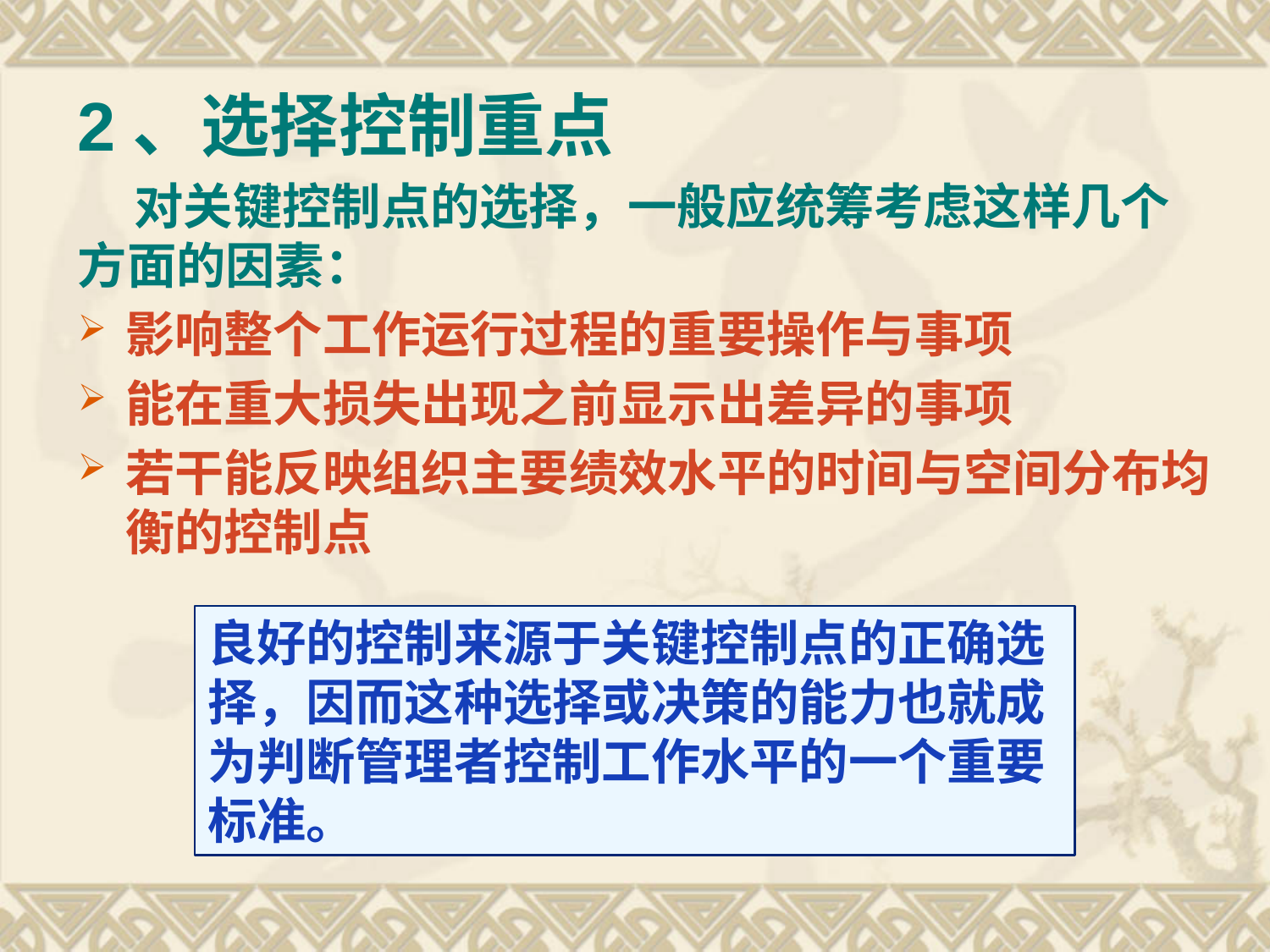

2、选择控制重点
    对关键控制点的选择，一般应统筹考虑这样几个方面的因素：
影响整个工作运行过程的重要操作与事项
能在重大损失出现之前显示出差异的事项
若干能反映组织主要绩效水平的时间与空间分布均衡的控制点

良好的控制来源于关键控制点的正确选择，因而这种选择或决策的能力也就成为判断管理者控制工作水平的一个重要标准。